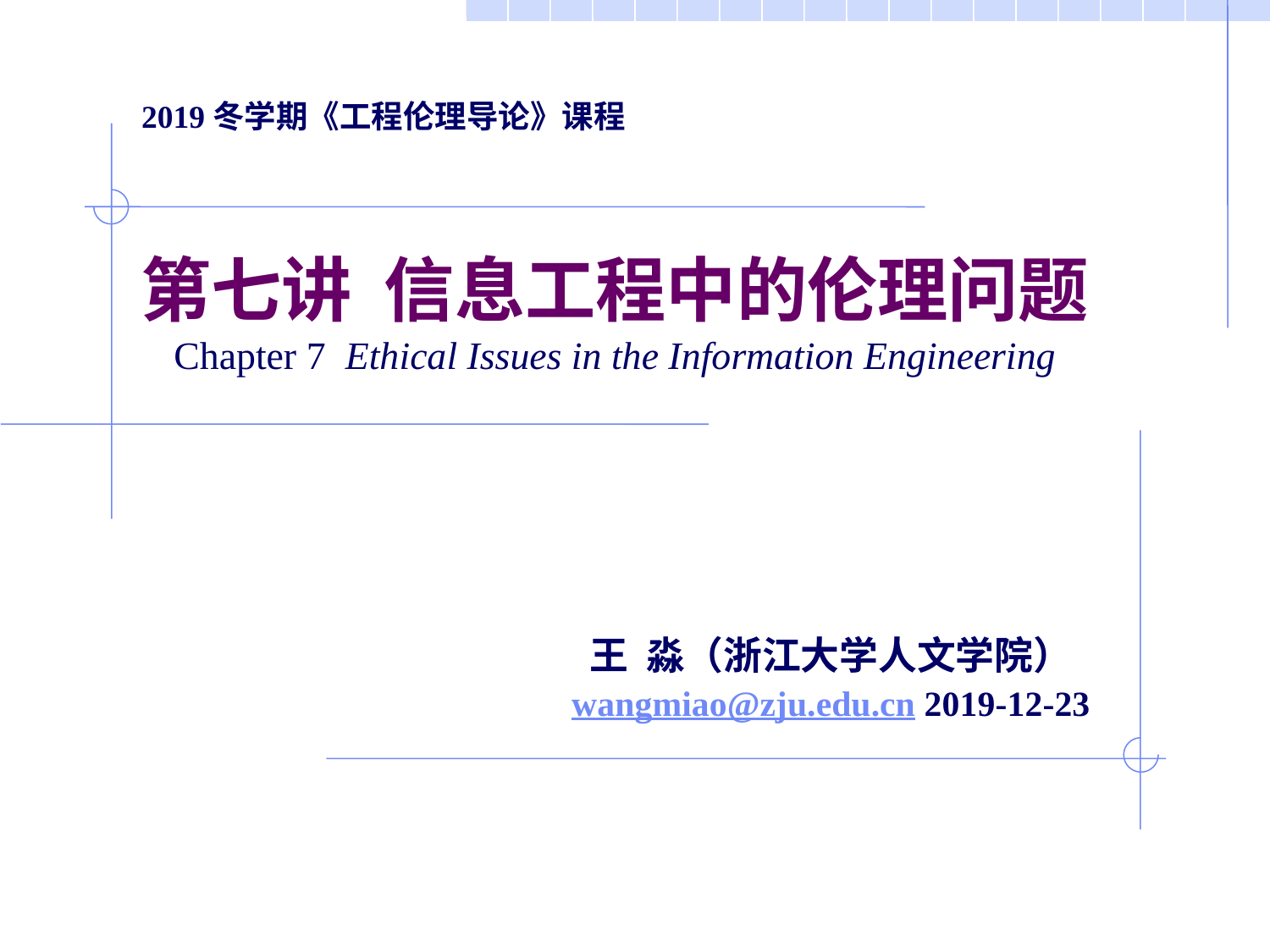

2019冬学期《工程伦理导论》课程
# 第七讲  信息工程中的伦理问题 Chapter 7  Ethical Issues in the Information Engineering
王  淼（浙江大学人文学院）
wangmiao@zju.edu.cn 2019-12-23